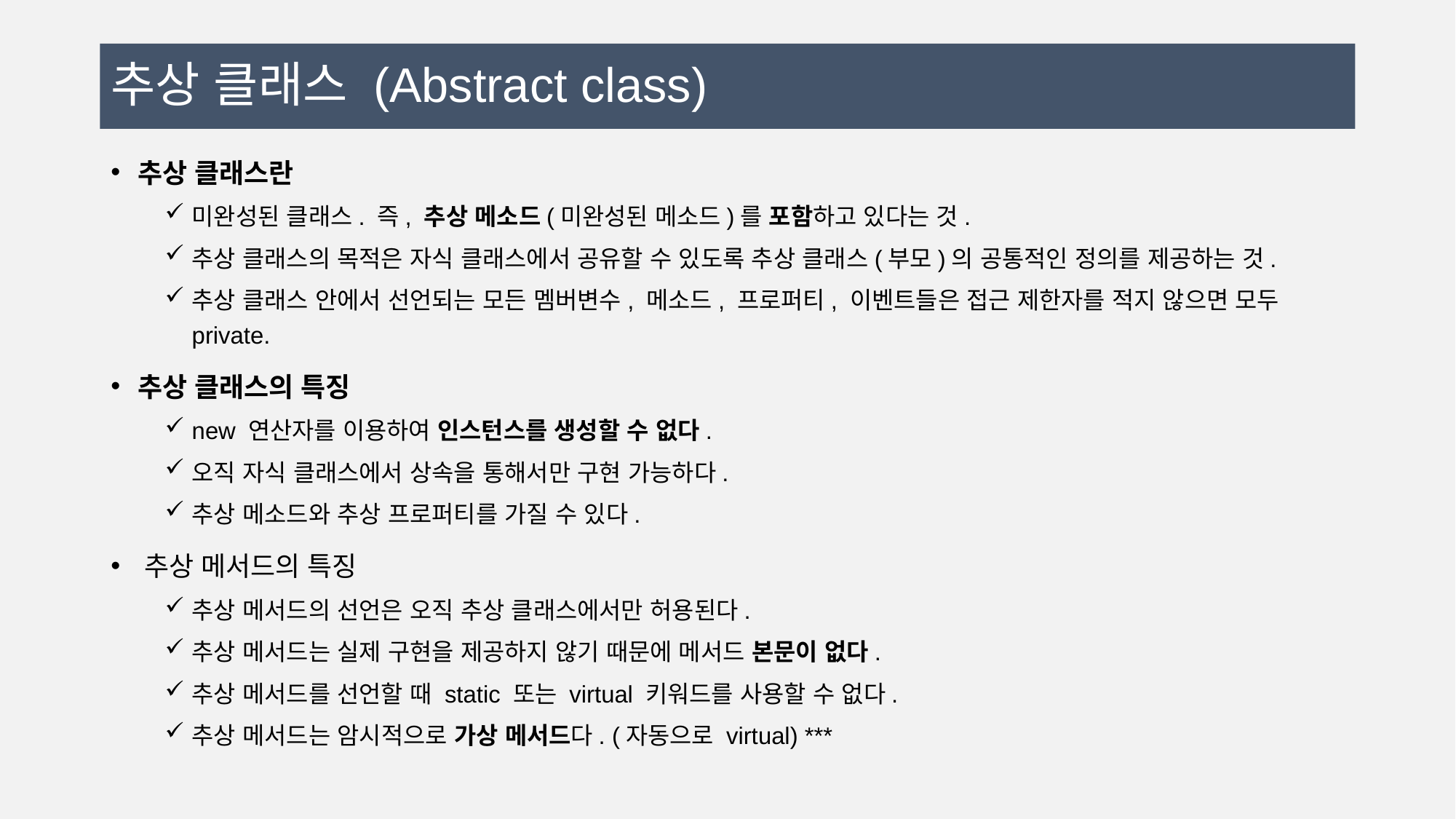

# 추상 클래스 (Abstract class)
추상 클래스란
미완성된 클래스. 즉, 추상 메소드(미완성된 메소드)를 포함하고 있다는 것.
추상 클래스의 목적은 자식 클래스에서 공유할 수 있도록 추상 클래스(부모)의 공통적인 정의를 제공하는 것.
추상 클래스 안에서 선언되는 모든 멤버변수, 메소드, 프로퍼티, 이벤트들은 접근 제한자를 적지 않으면 모두 private​.
추상 클래스의 특징
new 연산자를 이용하여 인스턴스를 생성할 수 없다.
오직 자식 클래스에서 상속을 통해서만 구현 가능하다.
추상 메소드와 추상 프로퍼티를 가질 수 있다.
​추상 메서드의 특징
추상 메서드의 선언은 오직 추상 클래스에서만 허용된다.
추상 메서드는 실제 구현을 제공하지 않기 때문에 메서드 본문이 없다.
추상 메서드를 선언할 때 static 또는 virtual 키워드를 사용할 수 없다.
추상 메서드는 암시적으로 가상 메서드다. (자동으로 virtual) ***